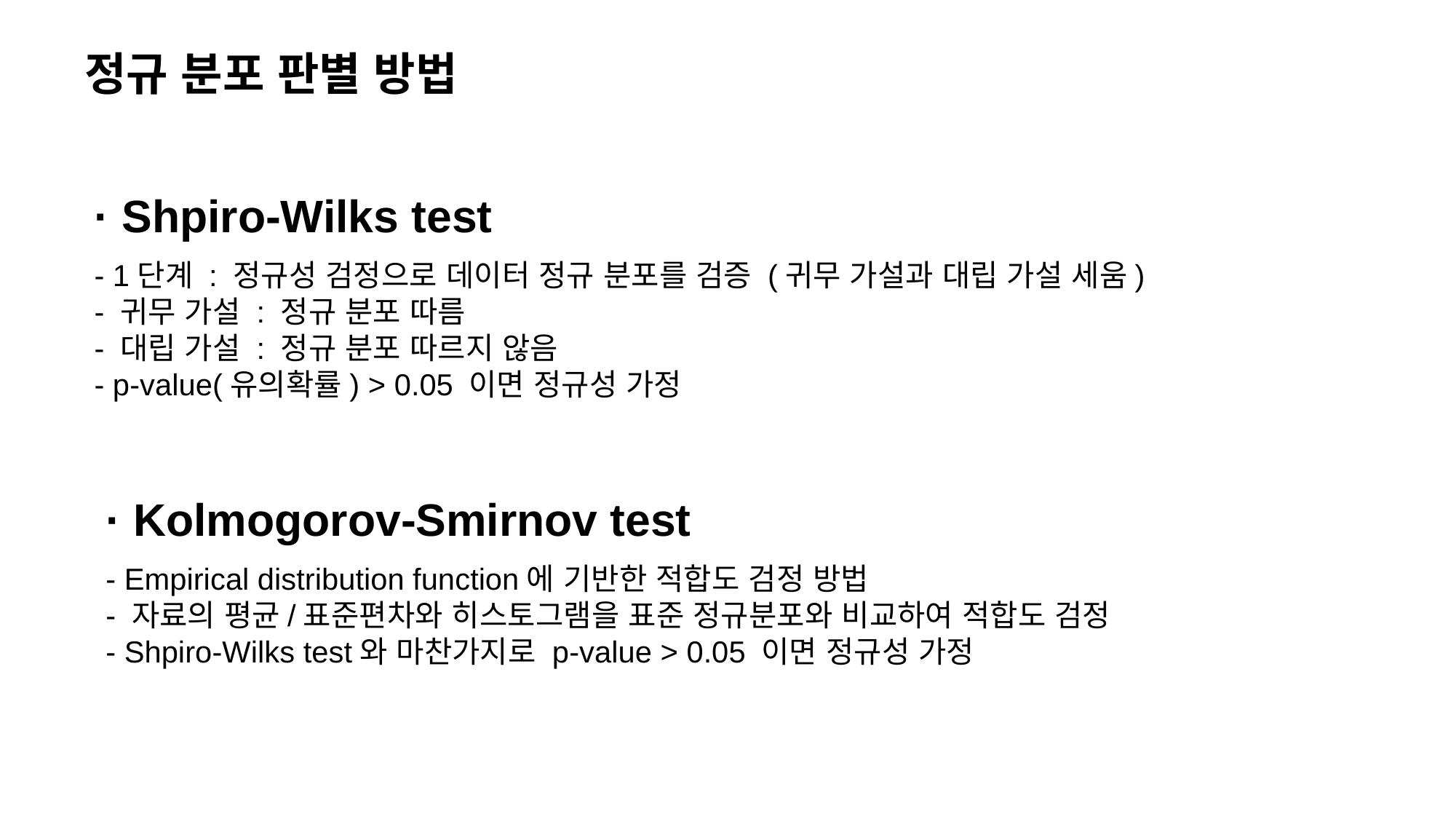

정규 분포 판별 방법
· Shpiro-Wilks test

- 1단계 : 정규성 검정으로 데이터 정규 분포를 검증 (귀무 가설과 대립 가설 세움)
- 귀무 가설 : 정규 분포 따름
- 대립 가설 : 정규 분포 따르지 않음
- p-value(유의확률) > 0.05 이면 정규성 가정
· Kolmogorov-Smirnov test

- Empirical distribution function에 기반한 적합도 검정 방법
- 자료의 평균/표준편차와 히스토그램을 표준 정규분포와 비교하여 적합도 검정
- Shpiro-Wilks test와 마찬가지로 p-value > 0.05 이면 정규성 가정